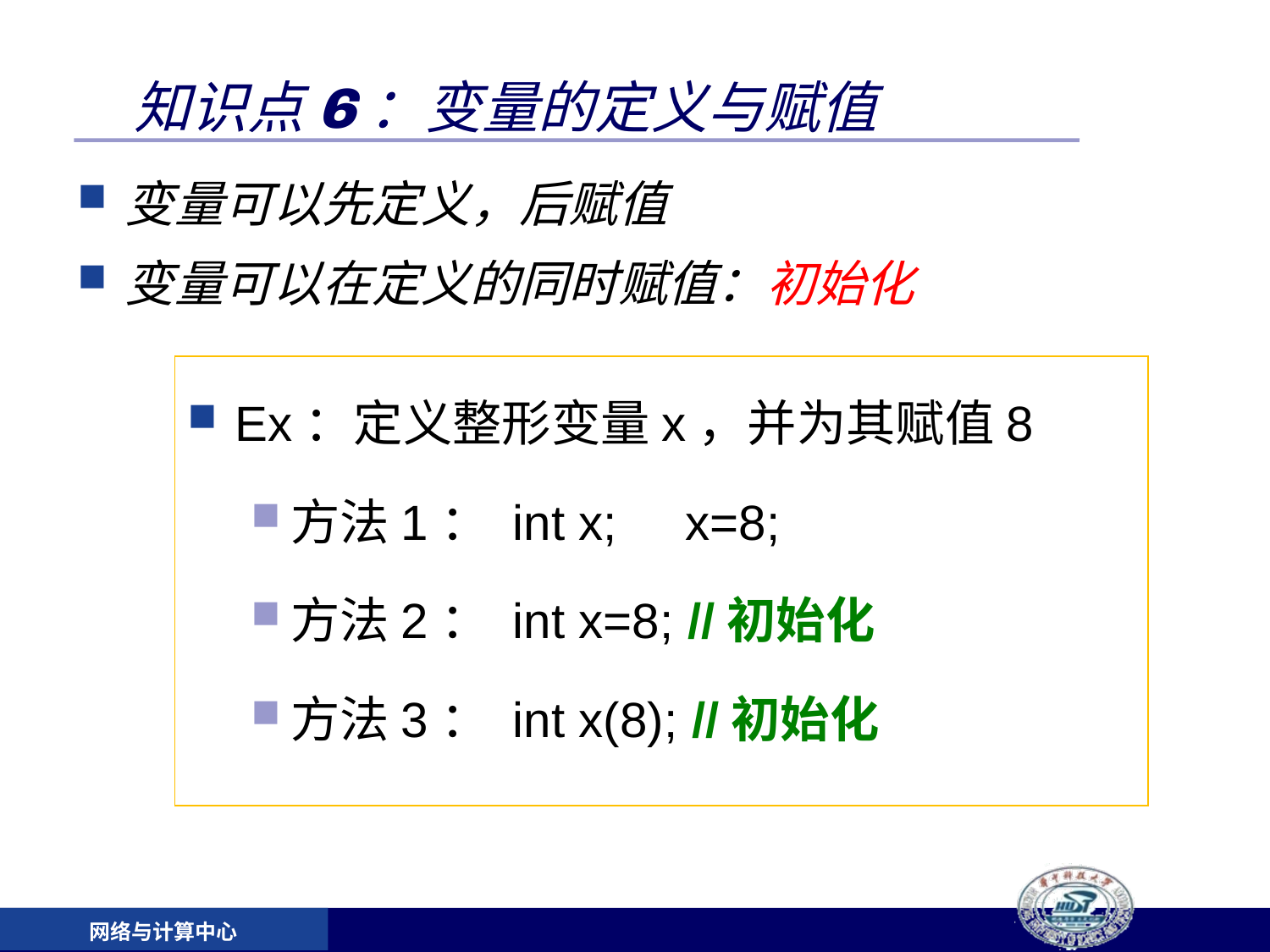

# 知识点6：变量的定义与赋值
变量可以先定义，后赋值
变量可以在定义的同时赋值：初始化
Ex：定义整形变量x，并为其赋值8
方法1： int x;	 x=8;
方法2： int x=8; //初始化
方法3： int x(8); //初始化

网络与计算中心